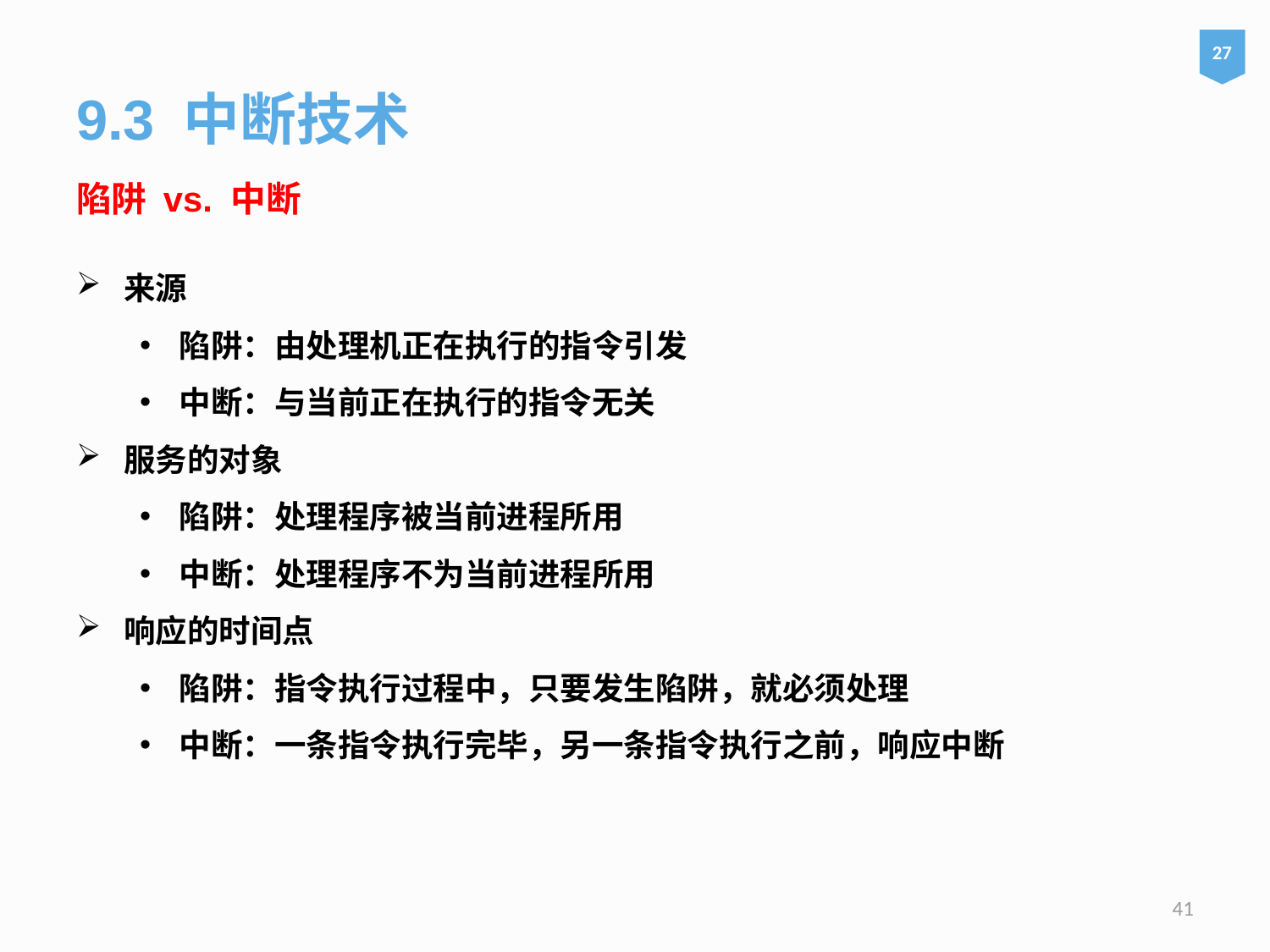

27
9.3 中断技术
陷阱 vs. 中断
来源
陷阱：由处理机正在执行的指令引发
中断：与当前正在执行的指令无关
服务的对象
陷阱：处理程序被当前进程所用
中断：处理程序不为当前进程所用
响应的时间点
陷阱：指令执行过程中，只要发生陷阱，就必须处理
中断：一条指令执行完毕，另一条指令执行之前，响应中断
41